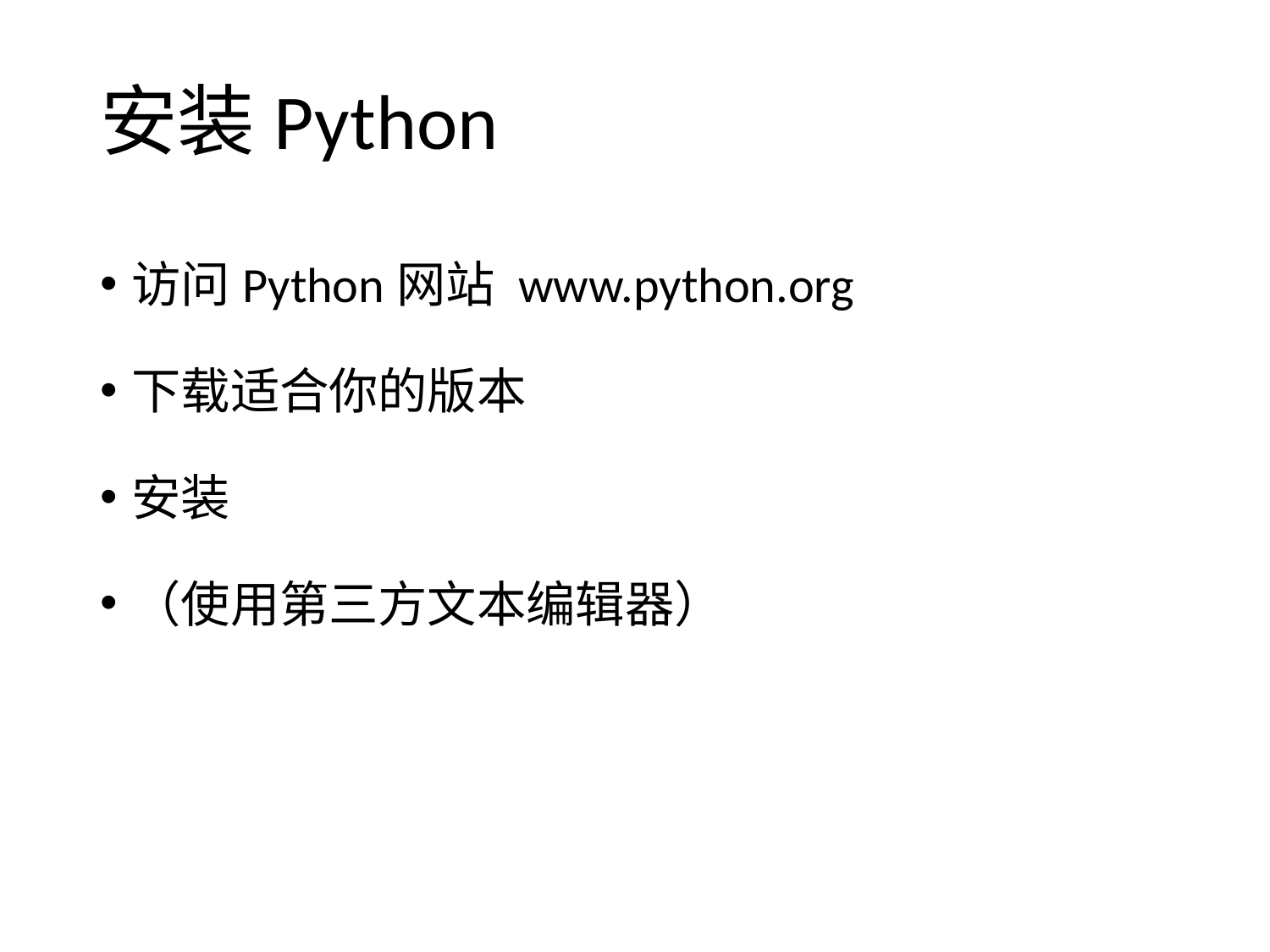

# 安装Python
访问Python网站 www.python.org
下载适合你的版本
安装
（使用第三方文本编辑器）